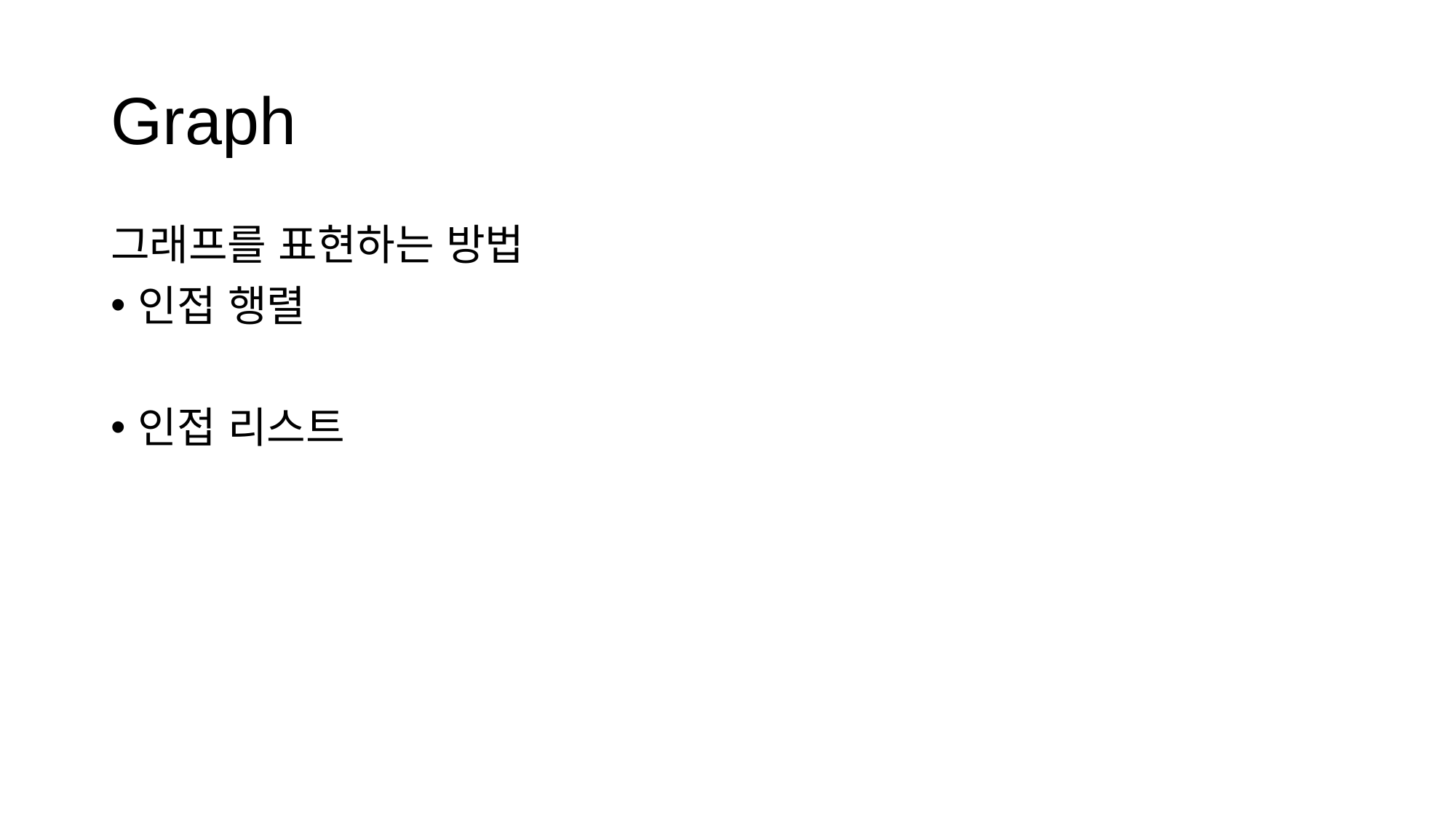

# Graph
그래프를 표현하는 방법
인접 행렬

인접 리스트